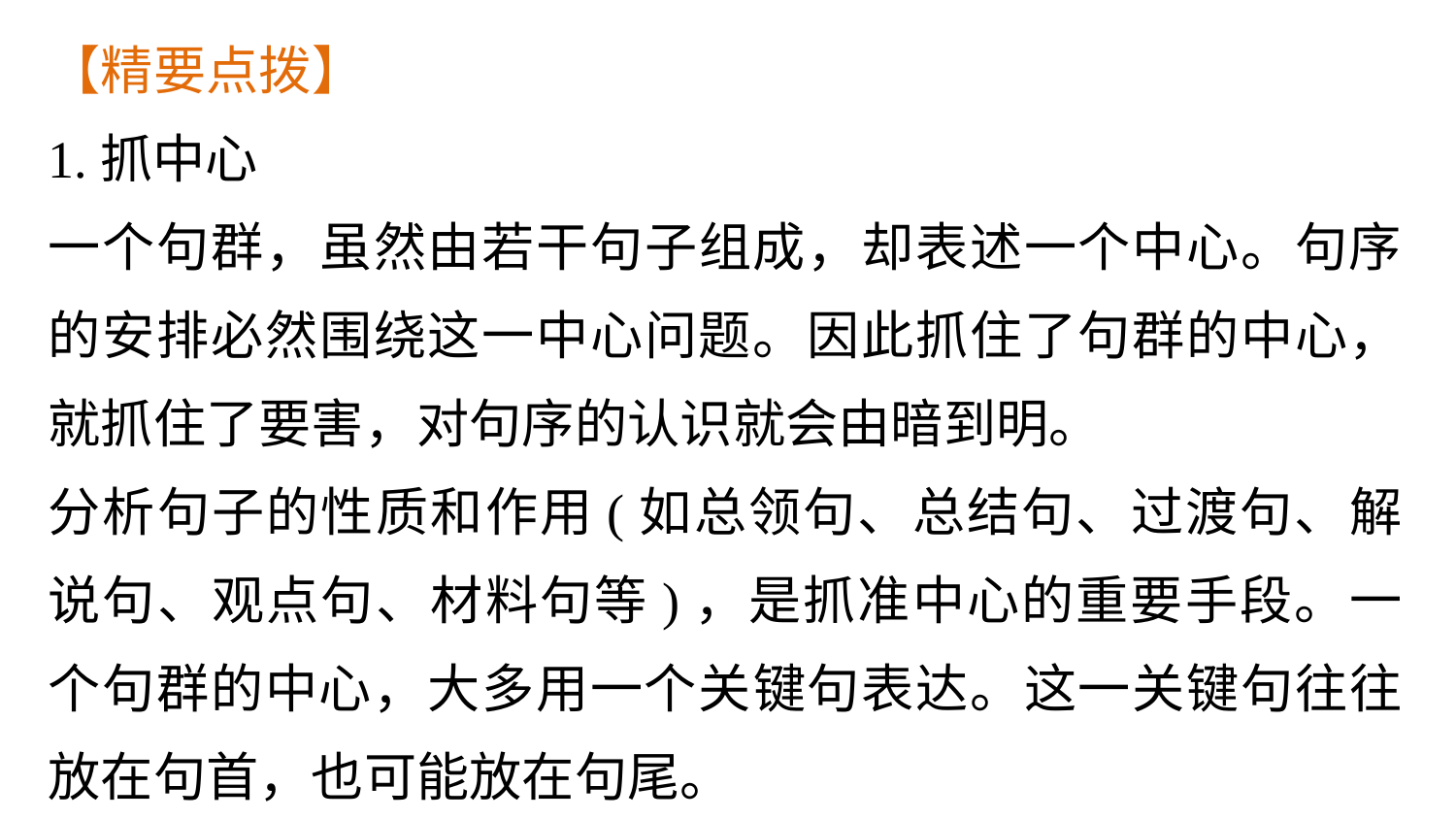

【精要点拨】
1.抓中心
一个句群，虽然由若干句子组成，却表述一个中心。句序的安排必然围绕这一中心问题。因此抓住了句群的中心，就抓住了要害，对句序的认识就会由暗到明。
分析句子的性质和作用(如总领句、总结句、过渡句、解说句、观点句、材料句等)，是抓准中心的重要手段。一个句群的中心，大多用一个关键句表达。这一关键句往往放在句首，也可能放在句尾。